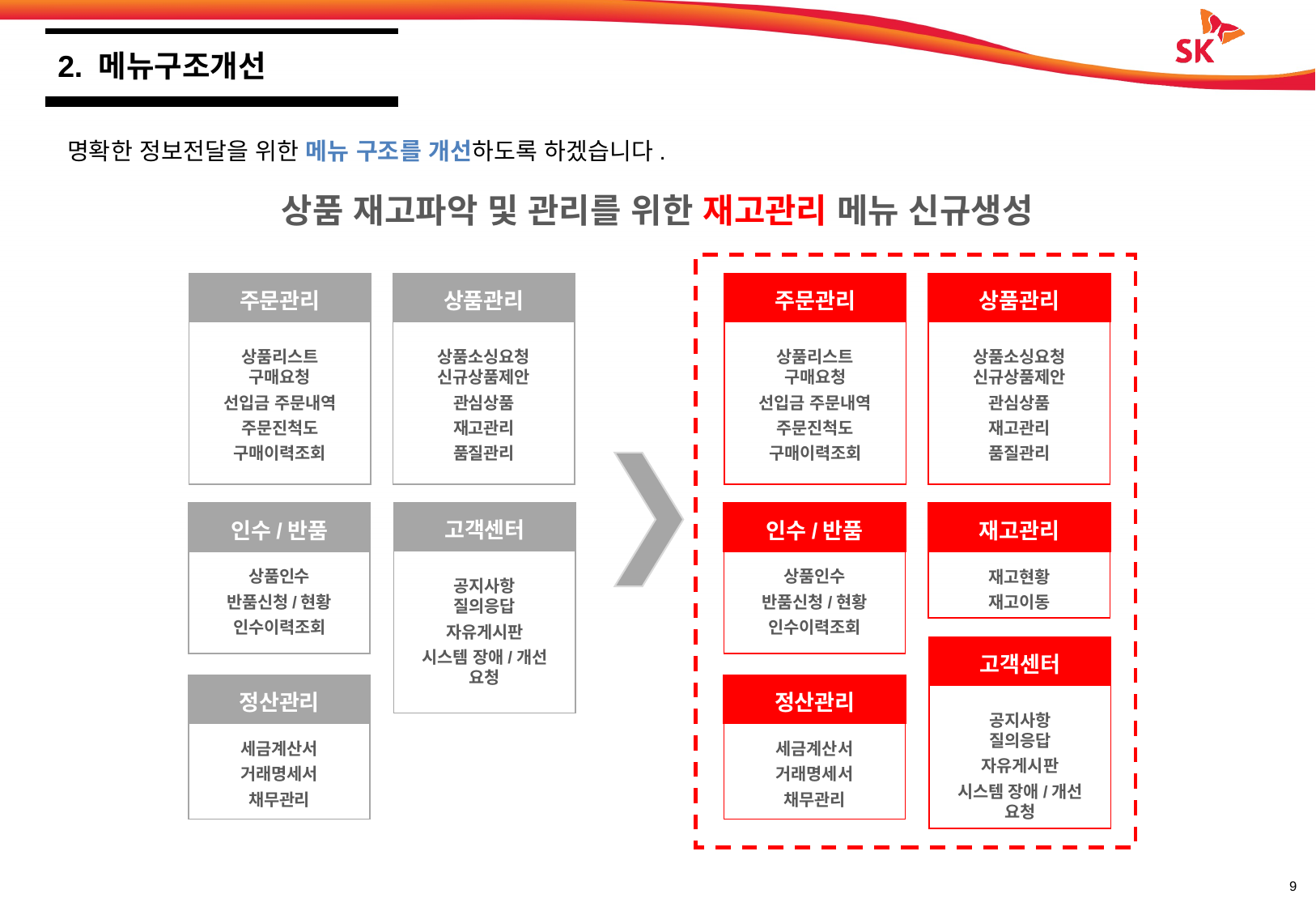

2. 메뉴구조개선
명확한 정보전달을 위한 메뉴 구조를 개선하도록 하겠습니다.
상품 재고파악 및 관리를 위한 재고관리 메뉴 신규생성

주문관리
상품관리
주문관리
상품리스트
구매요청
선입금 주문내역
주문진척도
구매이력조회
상품관리
상품리스트
구매요청
선입금 주문내역
주문진척도
구매이력조회
상품소싱요청
신규상품제안
관심상품
재고관리
품질관리
상품소싱요청
신규상품제안
관심상품
재고관리
품질관리

고객센터
인수/반품
인수/반품
재고관리
공지사항
질의응답
자유게시판
시스템 장애/개선 요청
상품인수
반품신청/현황
인수이력조회
상품인수
반품신청/현황
인수이력조회
재고현황
재고이동
고객센터
정산관리
정산관리
공지사항
질의응답
자유게시판
시스템 장애/개선 요청
세금계산서
거래명세서
채무관리
세금계산서
거래명세서
채무관리